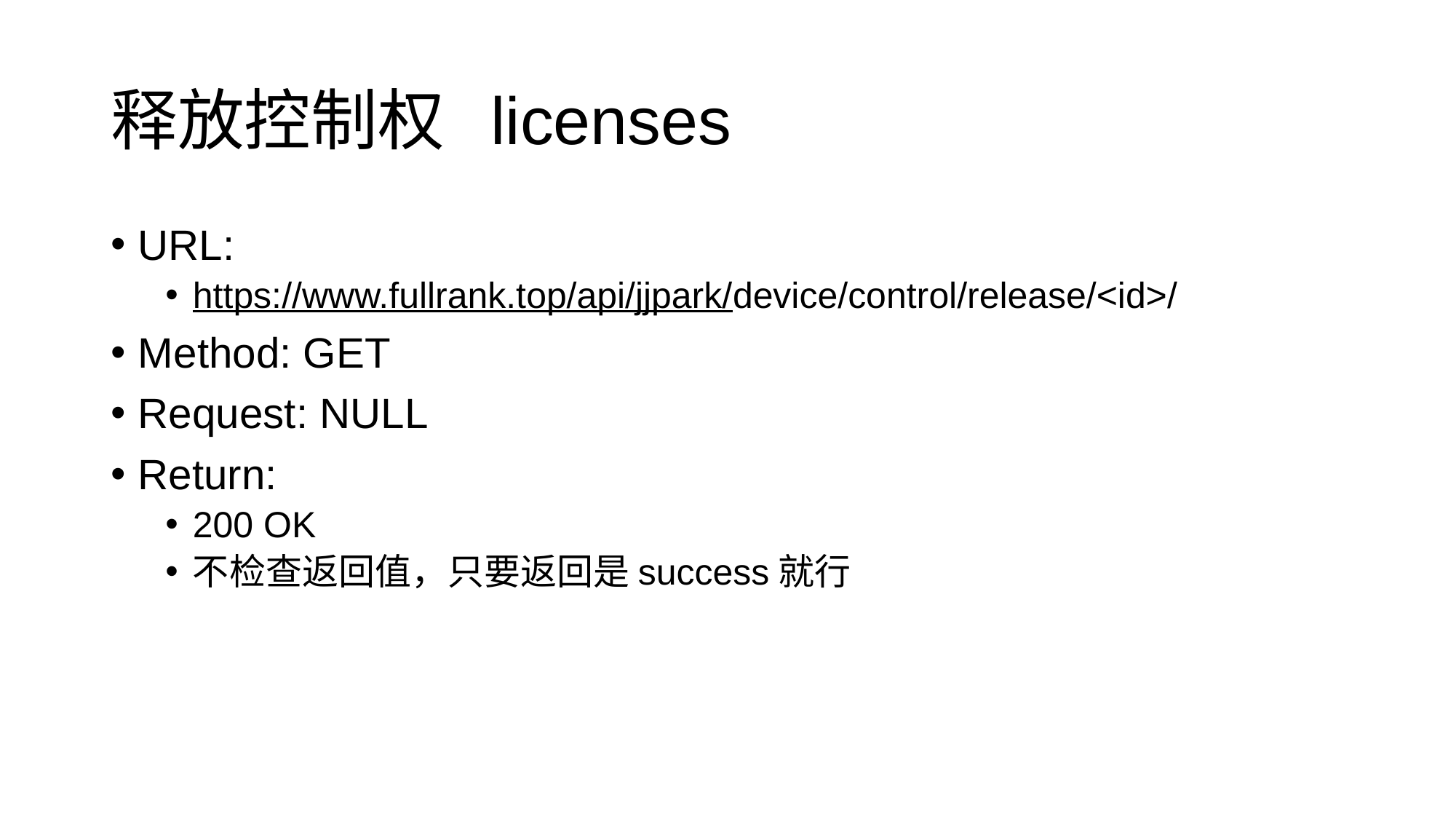

# 释放控制权  licenses
URL:
https://www.fullrank.top/api/jjpark/device/control/release/<id>/
Method: GET
Request: NULL
Return:
200 OK
不检查返回值，只要返回是success就行